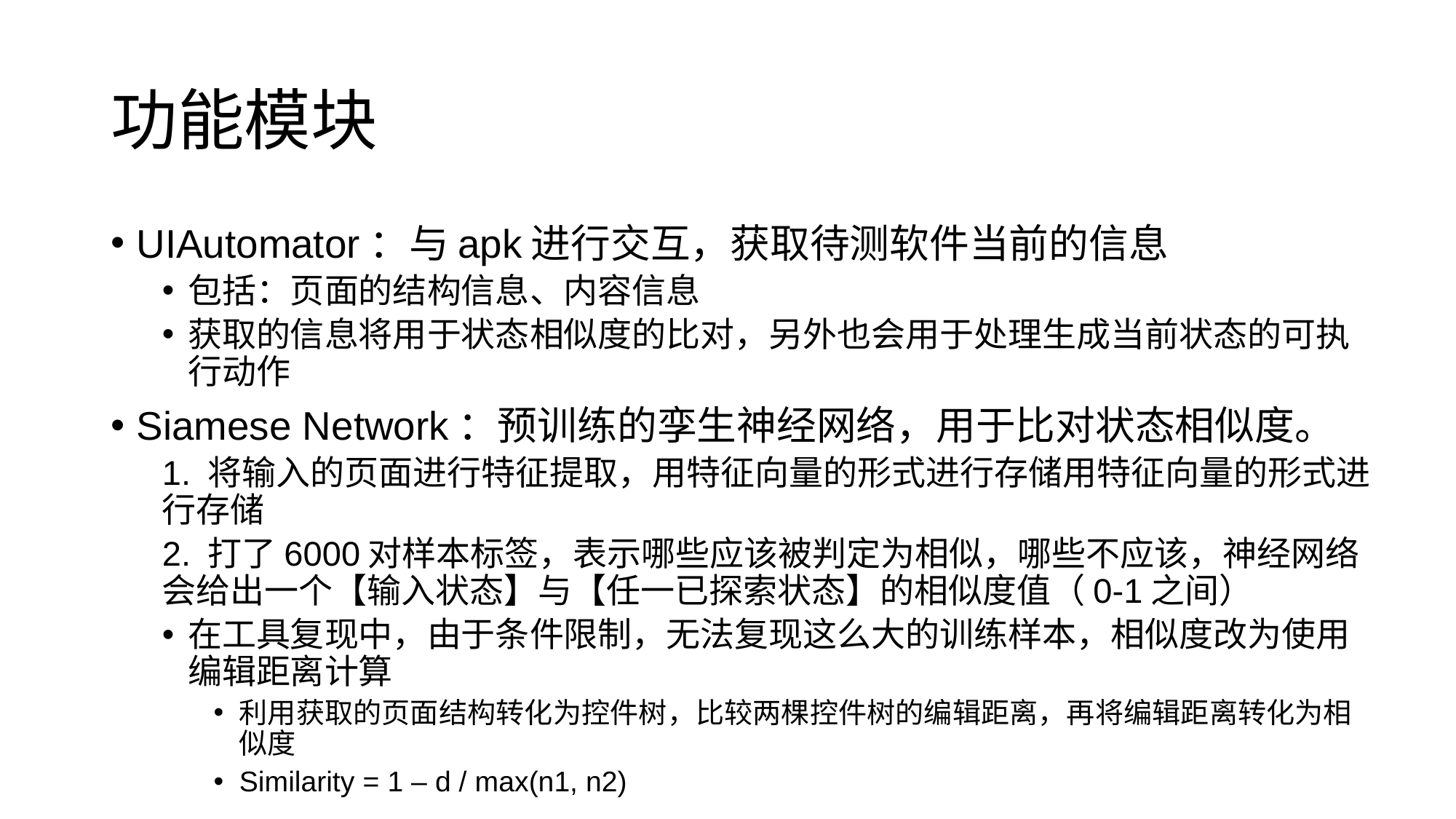

# 功能模块
UIAutomator：与apk进行交互，获取待测软件当前的信息
包括：页面的结构信息、内容信息
获取的信息将用于状态相似度的比对，另外也会用于处理生成当前状态的可执行动作
Siamese Network：预训练的孪生神经网络，用于比对状态相似度。
1. 将输入的页面进行特征提取，用特征向量的形式进行存储用特征向量的形式进行存储
2. 打了6000对样本标签，表示哪些应该被判定为相似，哪些不应该，神经网络会给出一个【输入状态】与【任一已探索状态】的相似度值（0-1之间）
在工具复现中，由于条件限制，无法复现这么大的训练样本，相似度改为使用编辑距离计算
利用获取的页面结构转化为控件树，比较两棵控件树的编辑距离，再将编辑距离转化为相似度
Similarity = 1 – d / max(n1, n2)